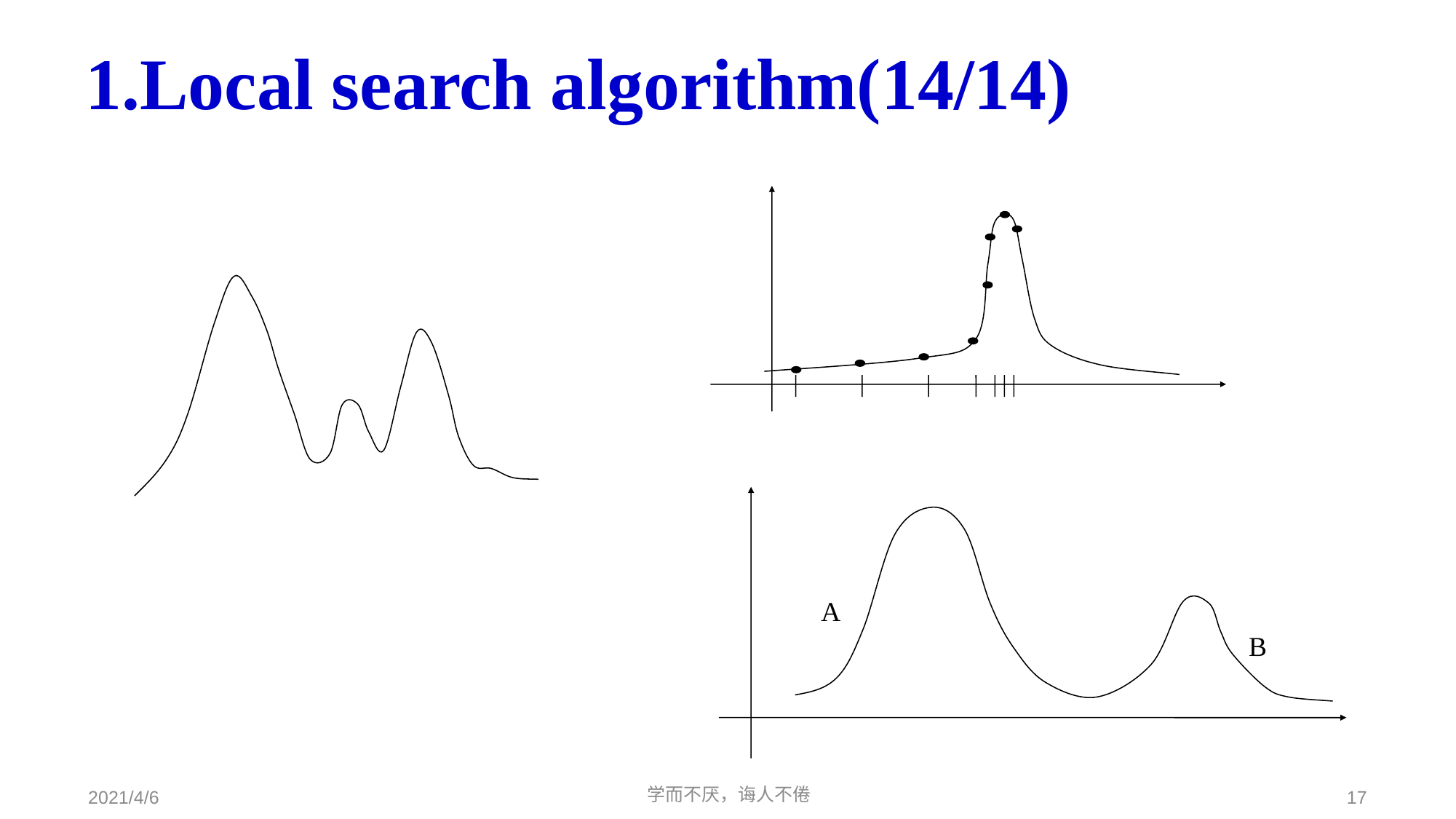

1.Local search algorithm(14/14)

A
B

学而不厌，诲人不倦
17
2021/4/6